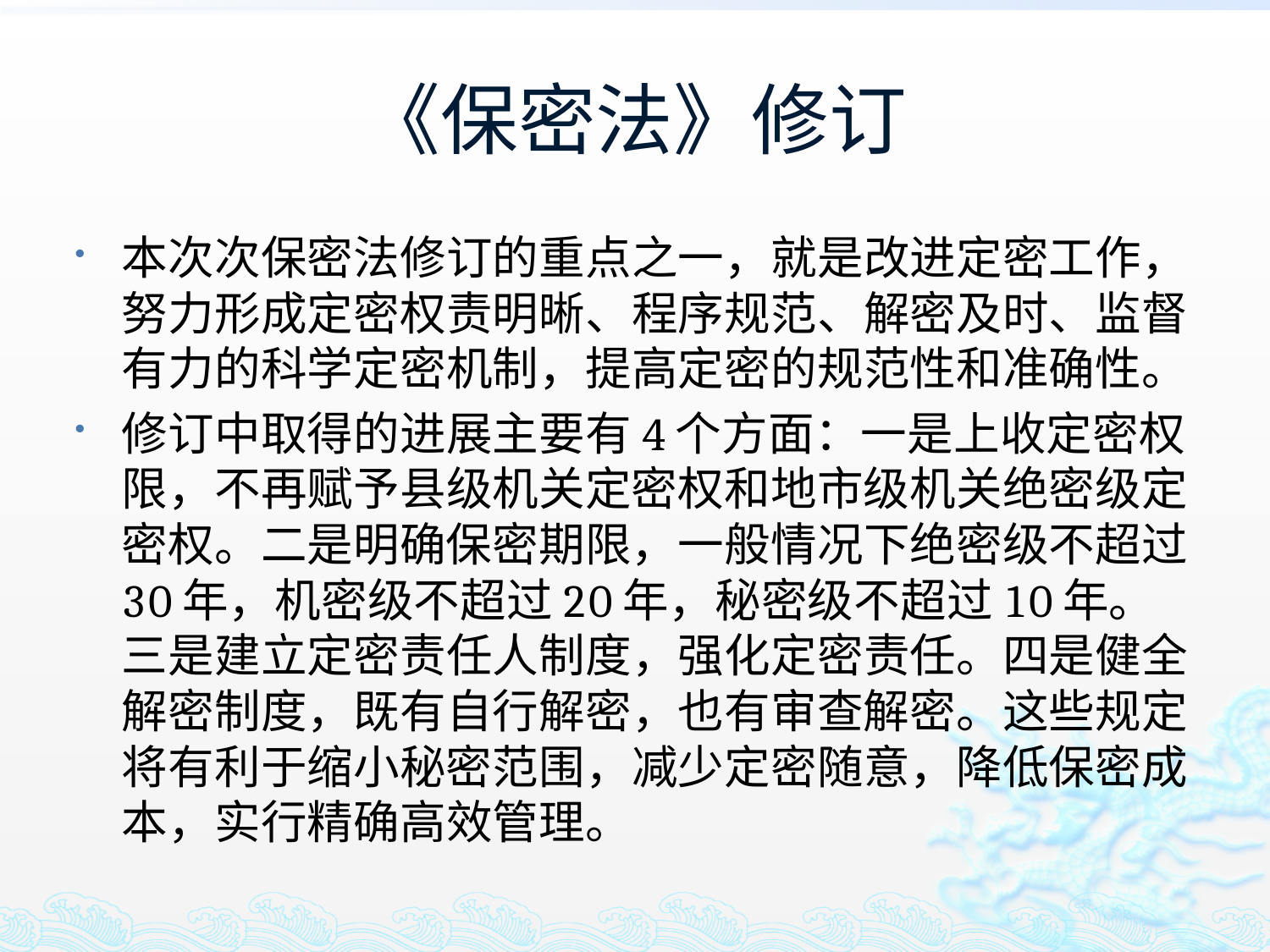

# 《保密法》修订
本次次保密法修订的重点之一，就是改进定密工作，努力形成定密权责明晰、程序规范、解密及时、监督有力的科学定密机制，提高定密的规范性和准确性。
修订中取得的进展主要有4个方面：一是上收定密权限，不再赋予县级机关定密权和地市级机关绝密级定密权。二是明确保密期限，一般情况下绝密级不超过30年，机密级不超过20年，秘密级不超过10年。三是建立定密责任人制度，强化定密责任。四是健全解密制度，既有自行解密，也有审查解密。这些规定将有利于缩小秘密范围，减少定密随意，降低保密成本，实行精确高效管理。